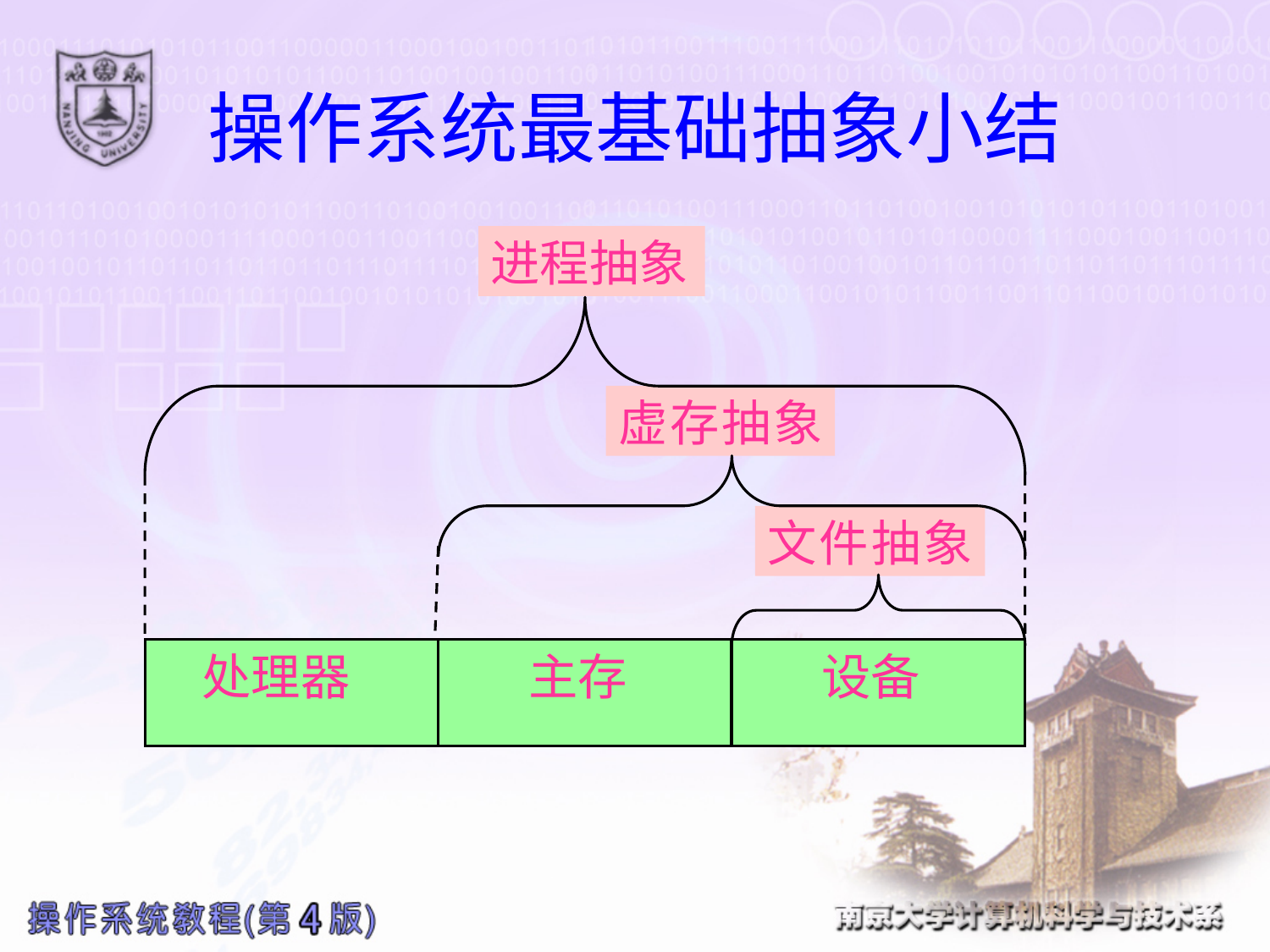

# 操作系统最基础抽象小结

进程抽象
虚存抽象

文件抽象

   处理器
      主存
      设备